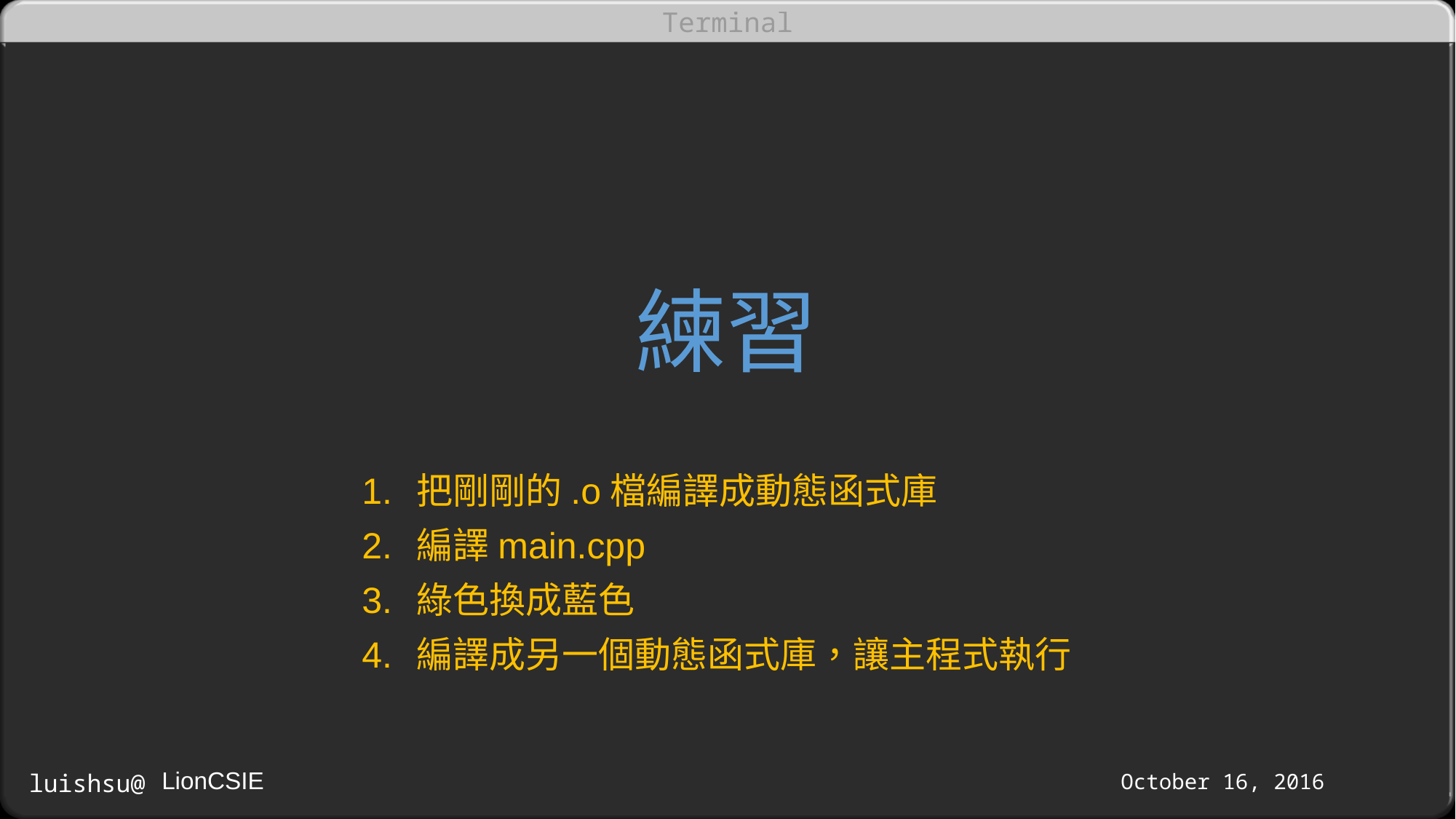

# 練習
把剛剛的.o檔編譯成動態函式庫
編譯main.cpp
綠色換成藍色
編譯成另一個動態函式庫，讓主程式執行

LionCSIE
October 16, 2016